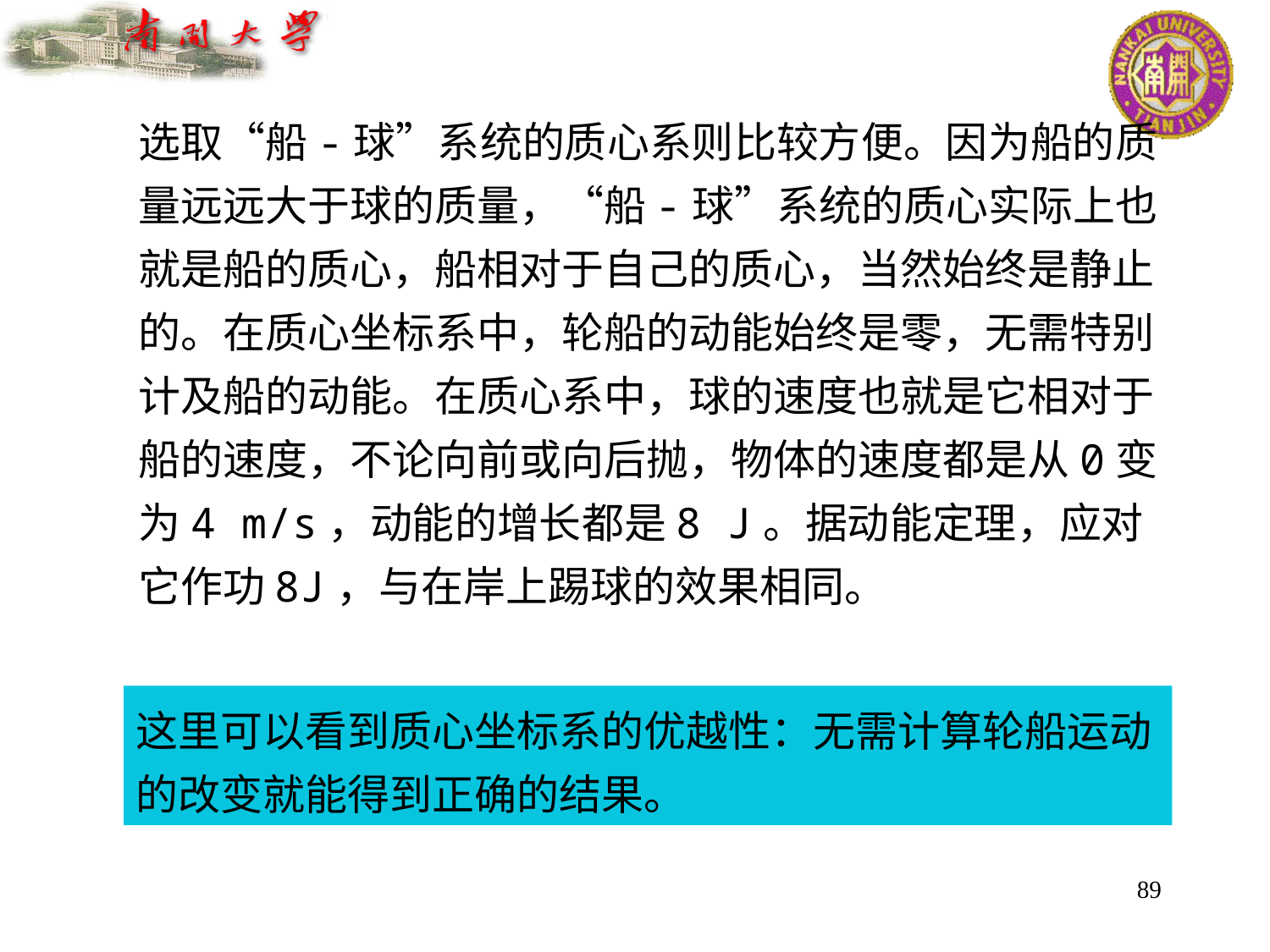

选取“船-球”系统的质心系则比较方便。因为船的质量远远大于球的质量，“船-球”系统的质心实际上也就是船的质心，船相对于自己的质心，当然始终是静止的。在质心坐标系中，轮船的动能始终是零，无需特别计及船的动能。在质心系中，球的速度也就是它相对于船的速度，不论向前或向后抛，物体的速度都是从0变为4 m/s，动能的增长都是8 J。据动能定理，应对它作功8J，与在岸上踢球的效果相同。
这里可以看到质心坐标系的优越性：无需计算轮船运动的改变就能得到正确的结果。
89